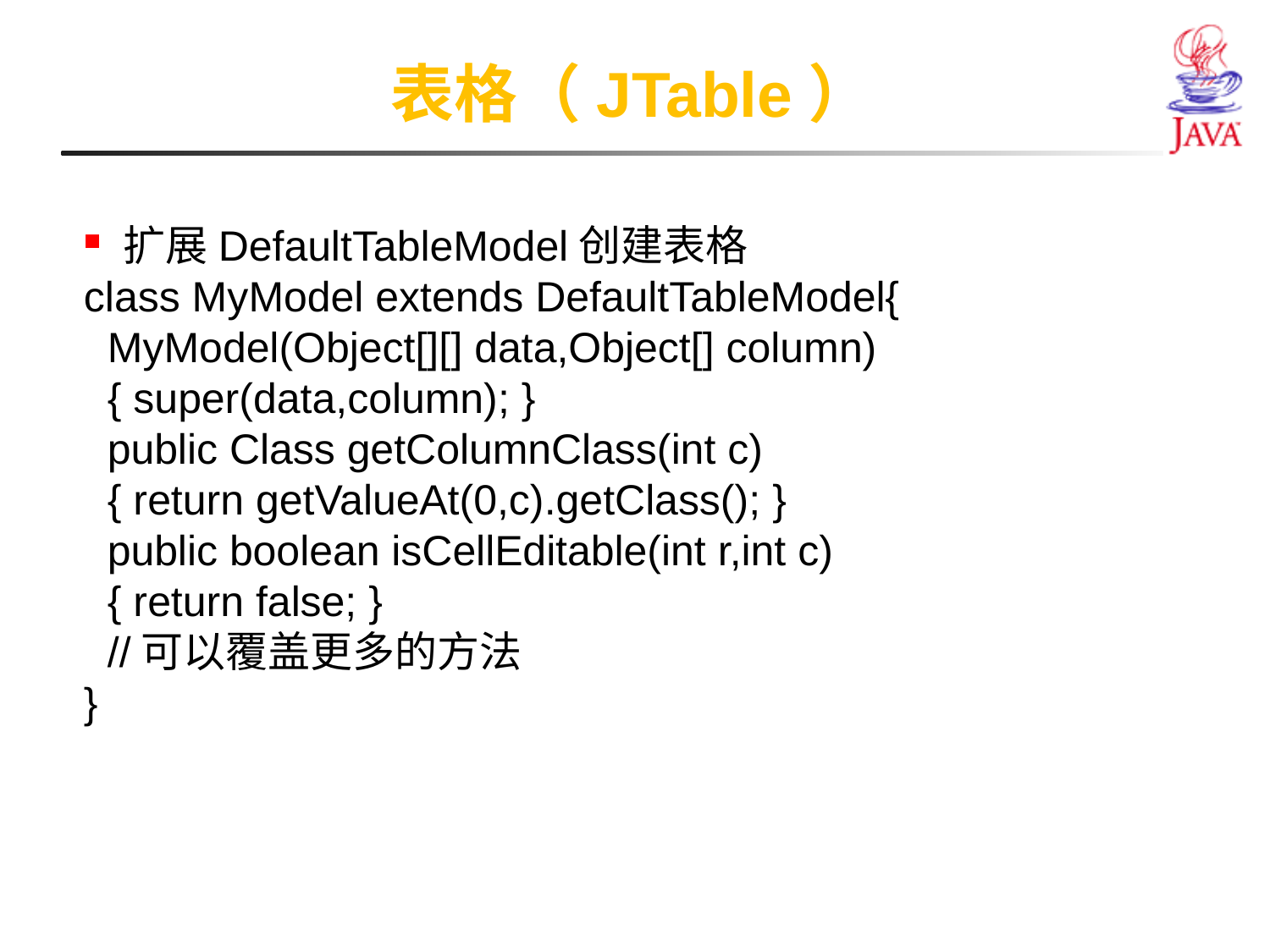

表格（JTable）
扩展DefaultTableModel创建表格
class MyModel extends DefaultTableModel{
  MyModel(Object[][] data,Object[] column)
  { super(data,column); }
  public Class getColumnClass(int c)
  { return getValueAt(0,c).getClass(); }
  public boolean isCellEditable(int r,int c)
  { return false; }
  //可以覆盖更多的方法
}